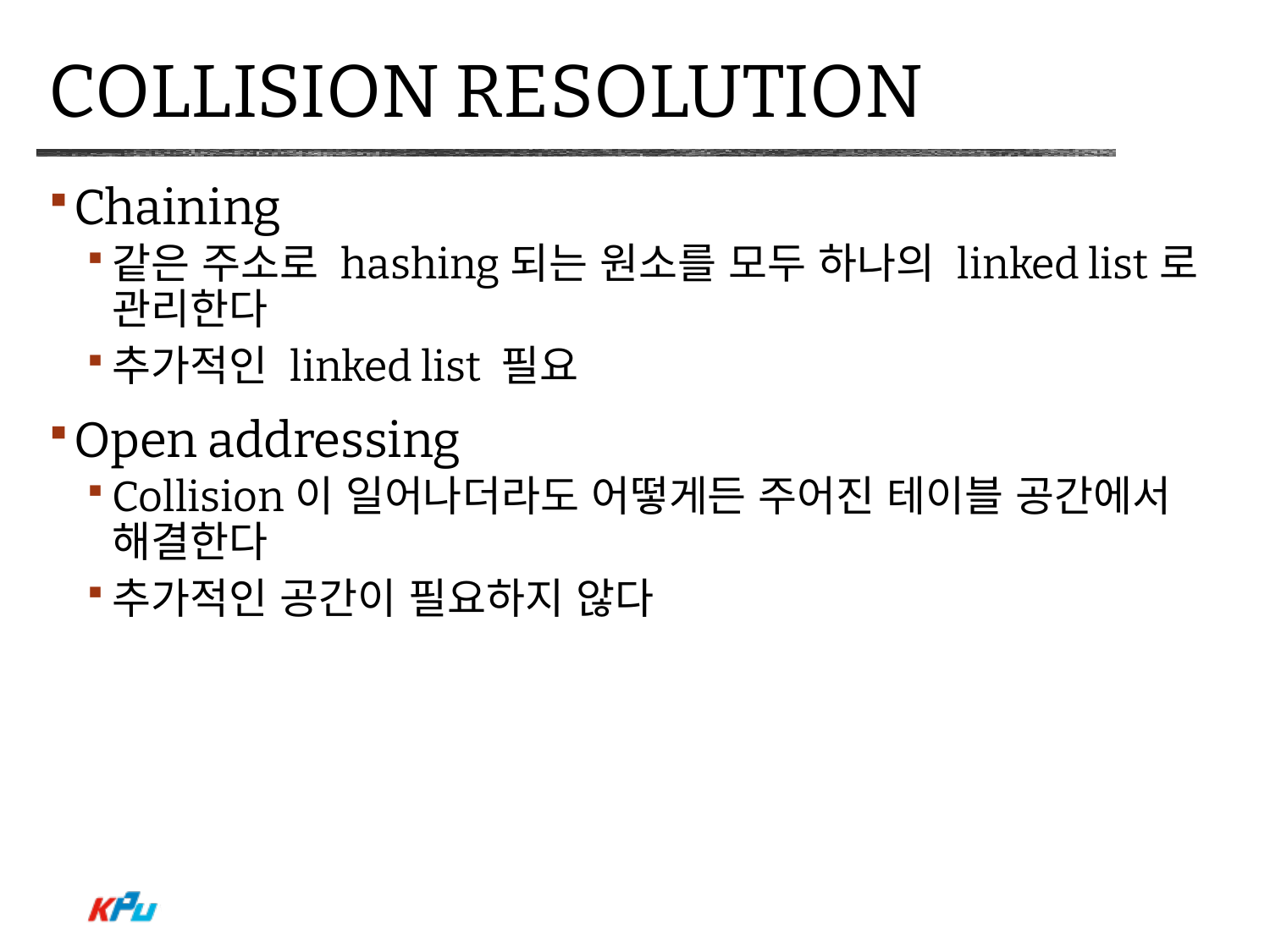

# Collision Resolution
Chaining
같은 주소로 hashing되는 원소를 모두 하나의 linked list로 관리한다
추가적인 linked list 필요
Open addressing
Collision이 일어나더라도 어떻게든 주어진 테이블 공간에서 해결한다
추가적인 공간이 필요하지 않다